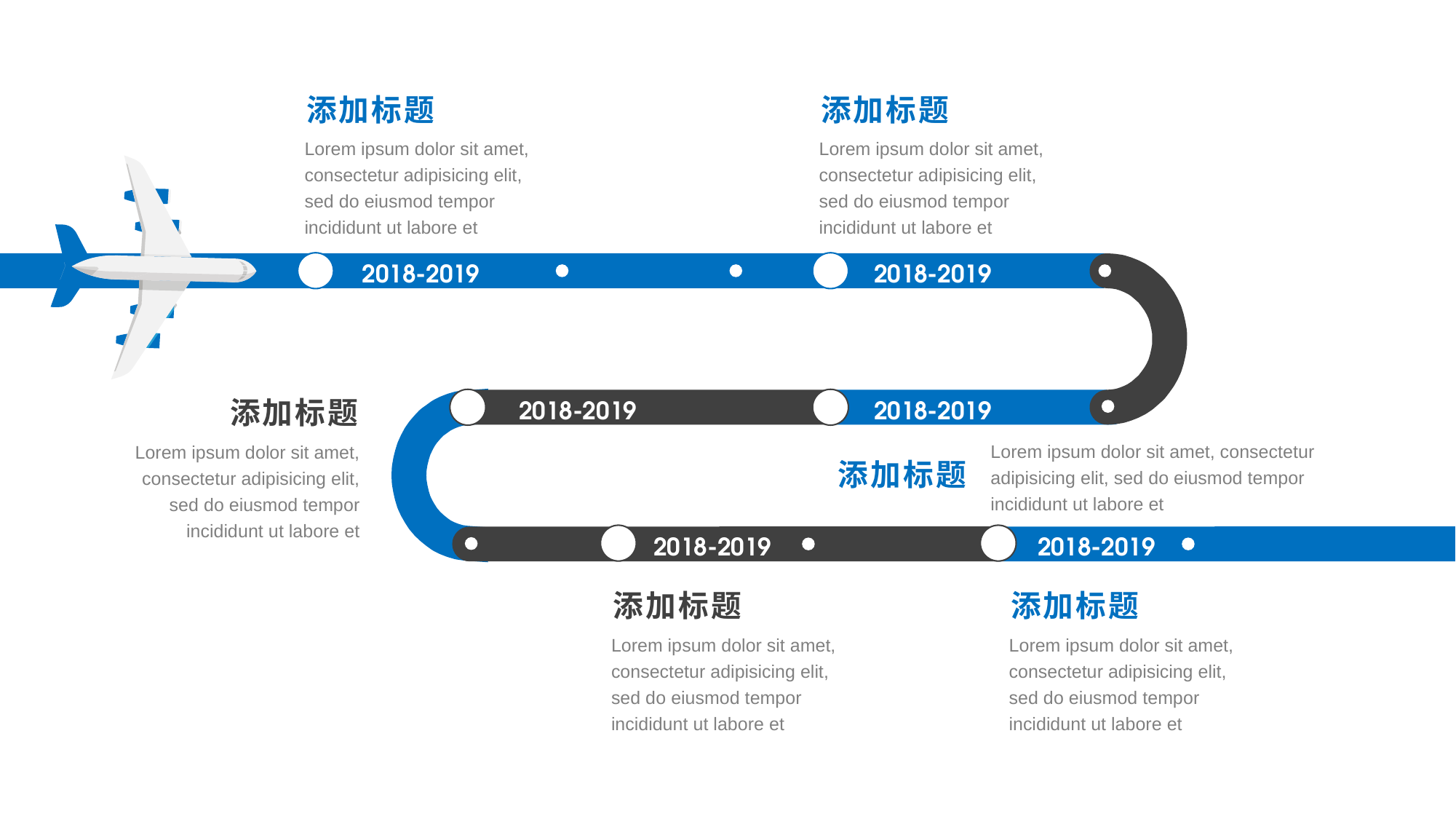

添加标题
Lorem ipsum dolor sit amet, consectetur adipisicing elit, sed do eiusmod tempor incididunt ut labore et
添加标题
Lorem ipsum dolor sit amet, consectetur adipisicing elit, sed do eiusmod tempor incididunt ut labore et

e7d195523061f1c0dc554706afe4c72a60a25314cbaece805811E654B44695D34D35691164BB3D154CCFD5D798F6FEAD99EAA8F1ADC3D4AFA5BC9ED0BB3A4B45073A038AC38E89AB54D31AA59602B9F1BFF2630C21895285717EFBFE4EEA19C6CB9E7BE16B4DB639E8674BE5A6B461358387DB2885F62B75BDE957687828DC5B47FE0D1D37BACEEC
2018-2019
2018-2019
2018-2019
2018-2019
添加标题
Lorem ipsum dolor sit amet, consectetur adipisicing elit, sed do eiusmod tempor incididunt ut labore et
添加标题
Lorem ipsum dolor sit amet, consectetur adipisicing elit, sed do eiusmod tempor incididunt ut labore et
2018-2019
2018-2019
添加标题
添加标题
Lorem ipsum dolor sit amet, consectetur adipisicing elit, sed do eiusmod tempor incididunt ut labore et
Lorem ipsum dolor sit amet, consectetur adipisicing elit, sed do eiusmod tempor incididunt ut labore et